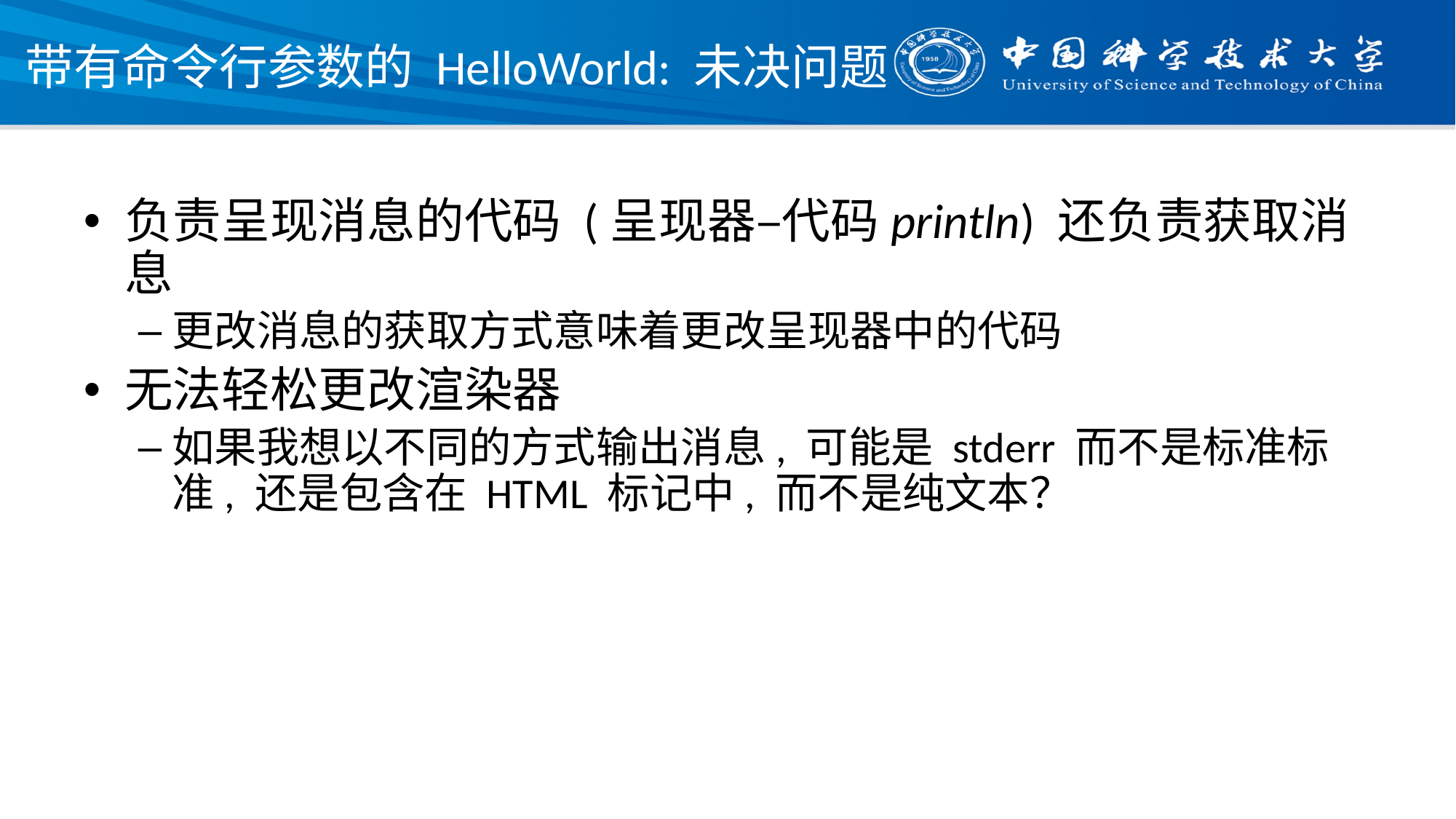

# 带有命令行参数的 HelloWorld: 未决问题
负责呈现消息的代码 (呈现器–代码println) 还负责获取消息
更改消息的获取方式意味着更改呈现器中的代码
无法轻松更改渲染器
如果我想以不同的方式输出消息, 可能是 stderr 而不是标准标准, 还是包含在 HTML 标记中, 而不是纯文本？